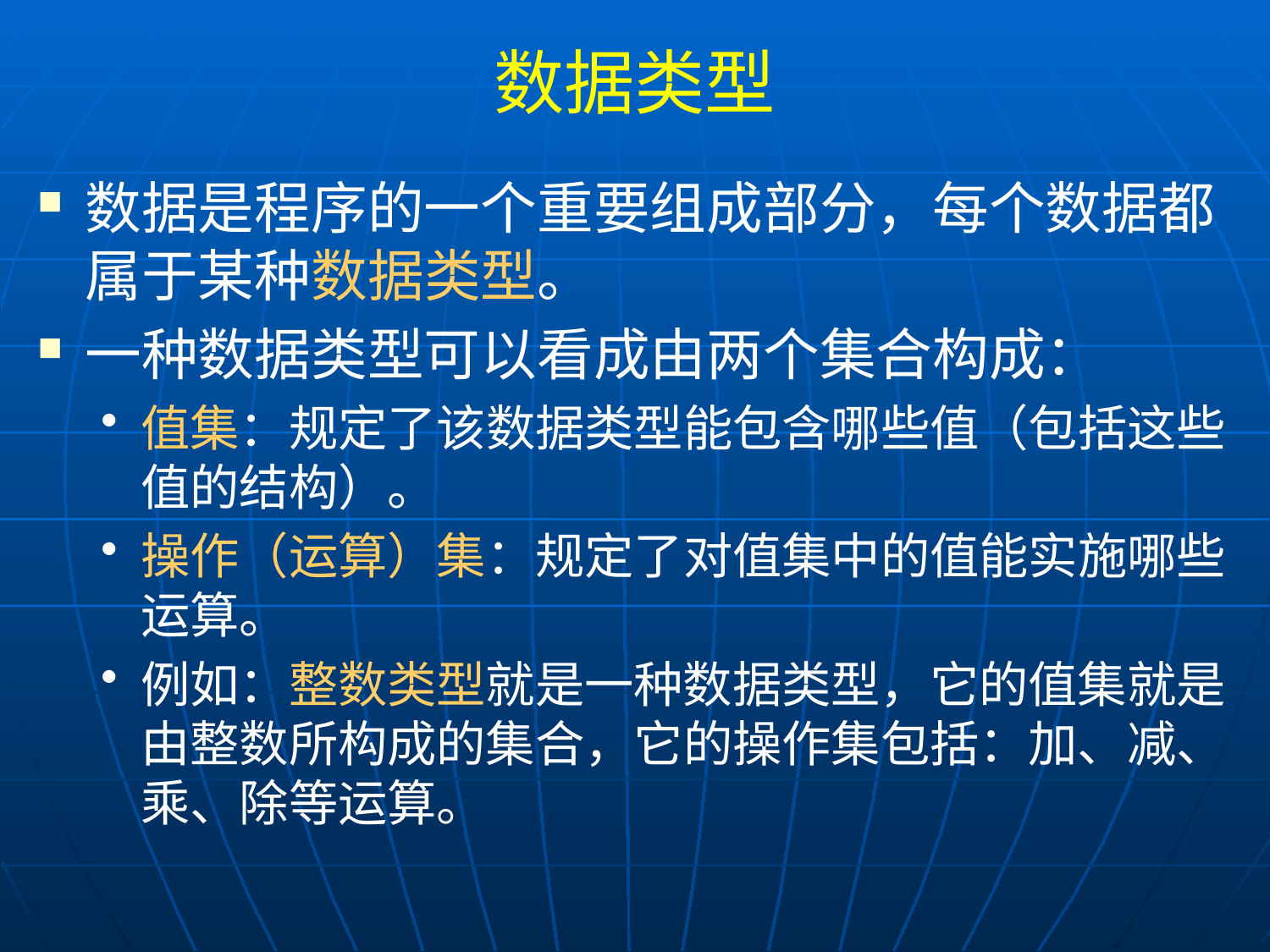

# 数据类型
数据是程序的一个重要组成部分，每个数据都属于某种数据类型。
一种数据类型可以看成由两个集合构成：
值集：规定了该数据类型能包含哪些值（包括这些值的结构）。
操作（运算）集：规定了对值集中的值能实施哪些运算。
例如：整数类型就是一种数据类型，它的值集就是由整数所构成的集合，它的操作集包括：加、减、乘、除等运算。